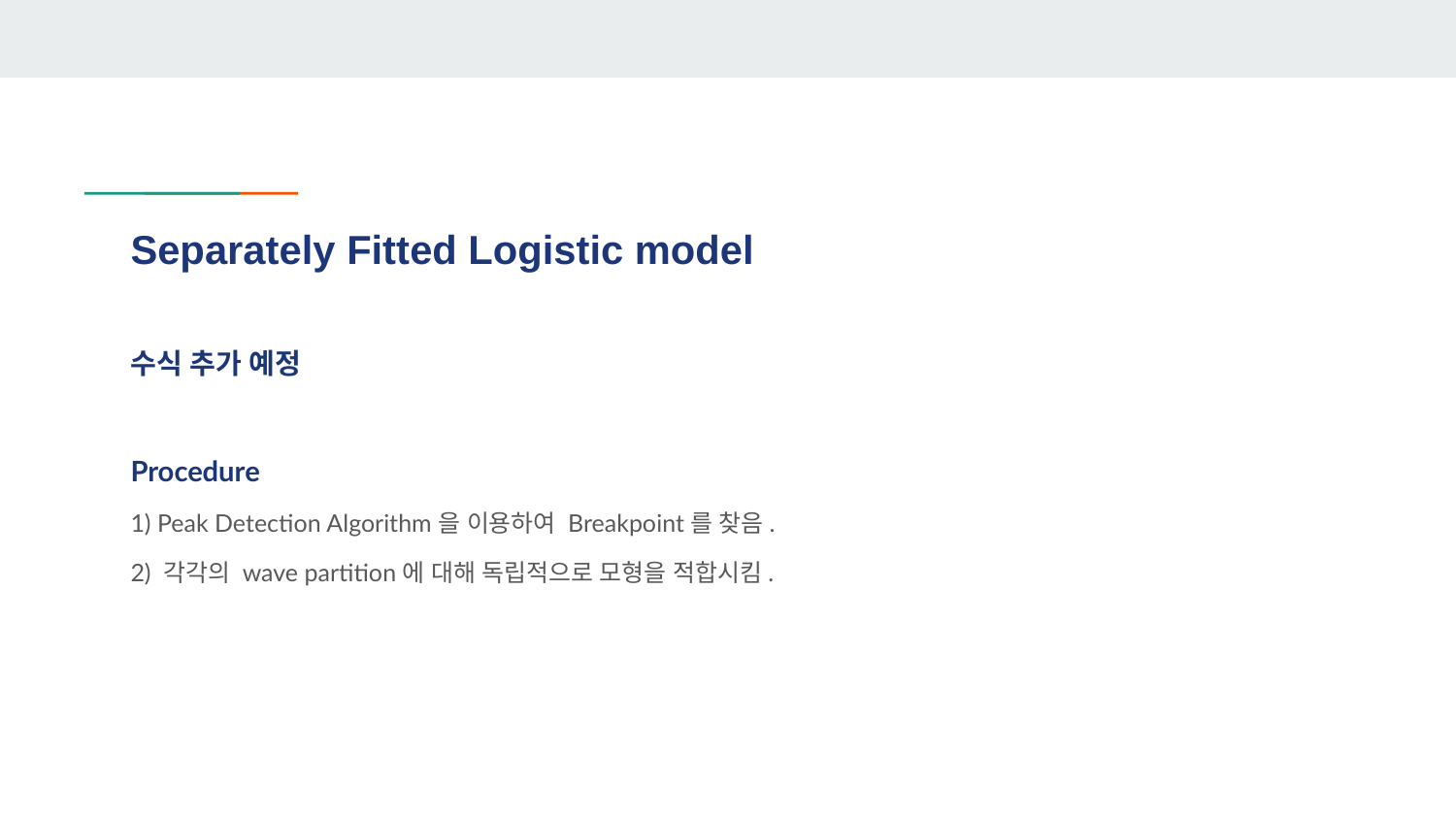

# Separately Fitted Logistic model
수식 추가 예정

Procedure
1) Peak Detection Algorithm을 이용하여 Breakpoint를 찾음.
2) 각각의 wave partition에 대해 독립적으로 모형을 적합시킴.